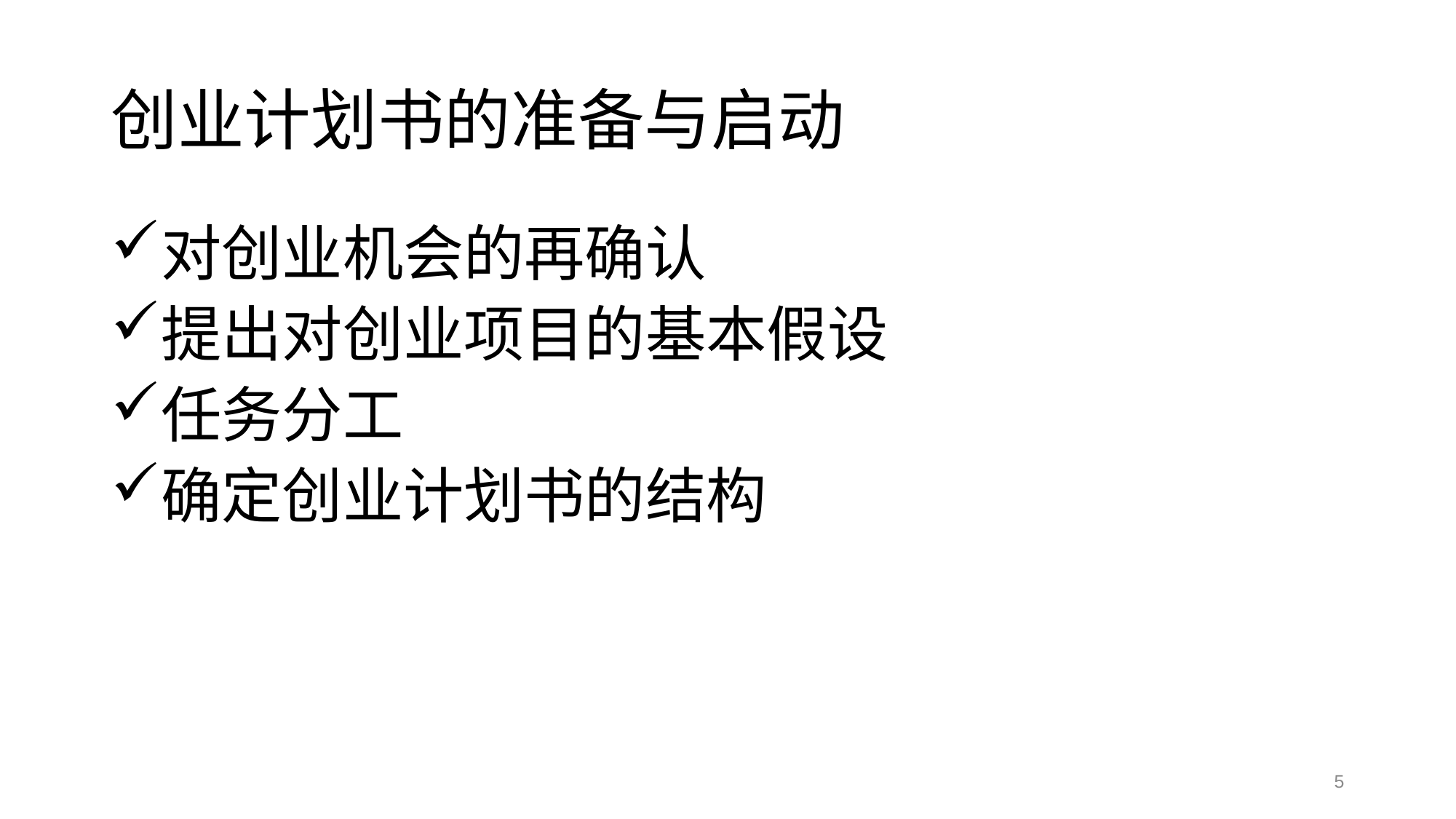

# 创业计划书的准备与启动
对创业机会的再确认
提出对创业项目的基本假设
任务分工
确定创业计划书的结构

5